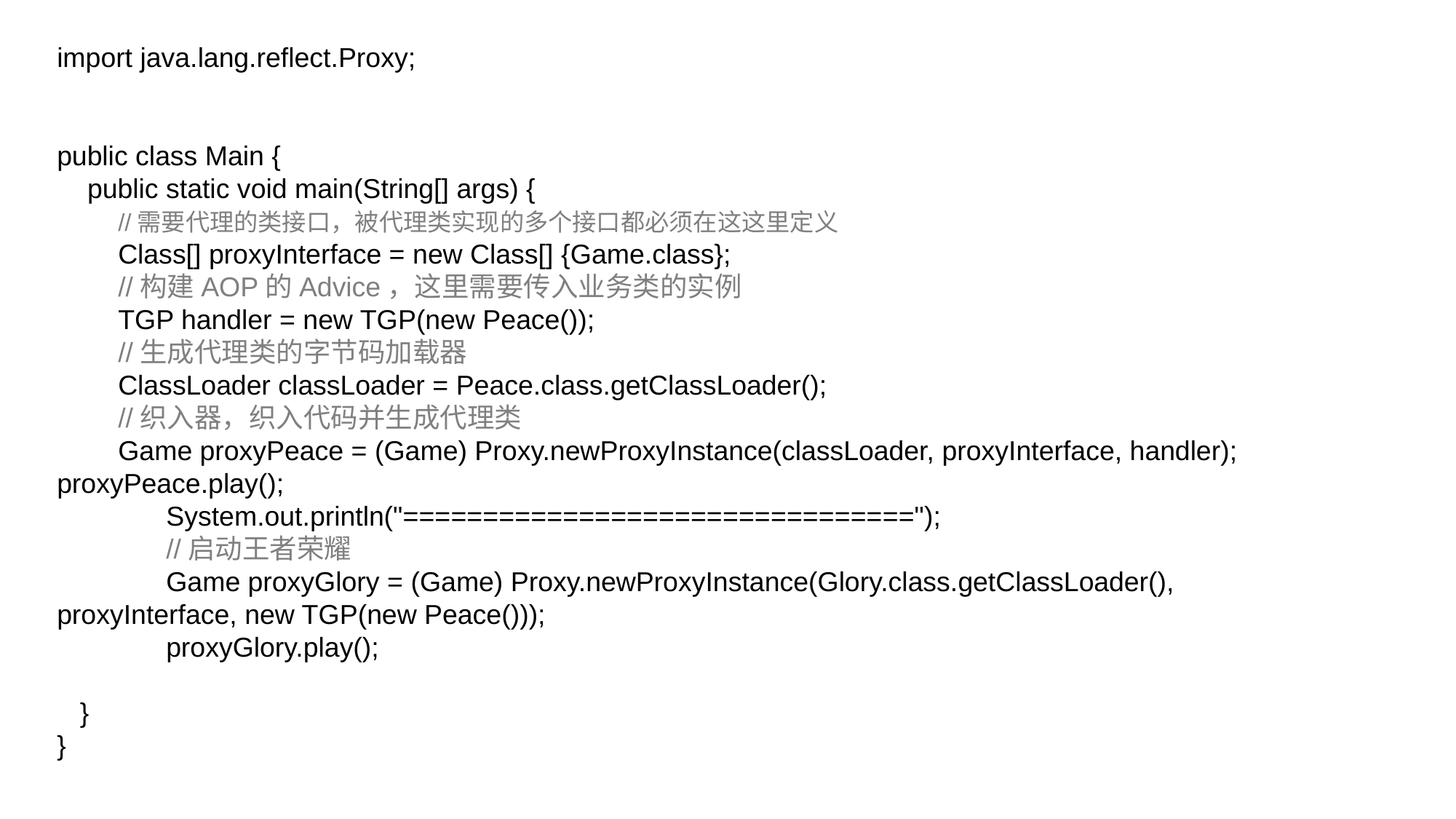

import java.lang.reflect.Proxy;

public class Main {
    public static void main(String[] args) {
        //需要代理的类接口，被代理类实现的多个接口都必须在这这里定义
        Class[] proxyInterface = new Class[] {Game.class};
        //构建AOP的Advice，这里需要传入业务类的实例
        TGP handler = new TGP(new Peace());
        //生成代理类的字节码加载器
        ClassLoader classLoader = Peace.class.getClassLoader();
        //织入器，织入代码并生成代理类
        Game proxyPeace = (Game) Proxy.newProxyInstance(classLoader, proxyInterface, handler);	proxyPeace.play();
	System.out.println("================================");
	//启动王者荣耀
	Game proxyGlory = (Game) Proxy.newProxyInstance(Glory.class.getClassLoader(), proxyInterface, new TGP(new Peace()));
	proxyGlory.play();

   }
}